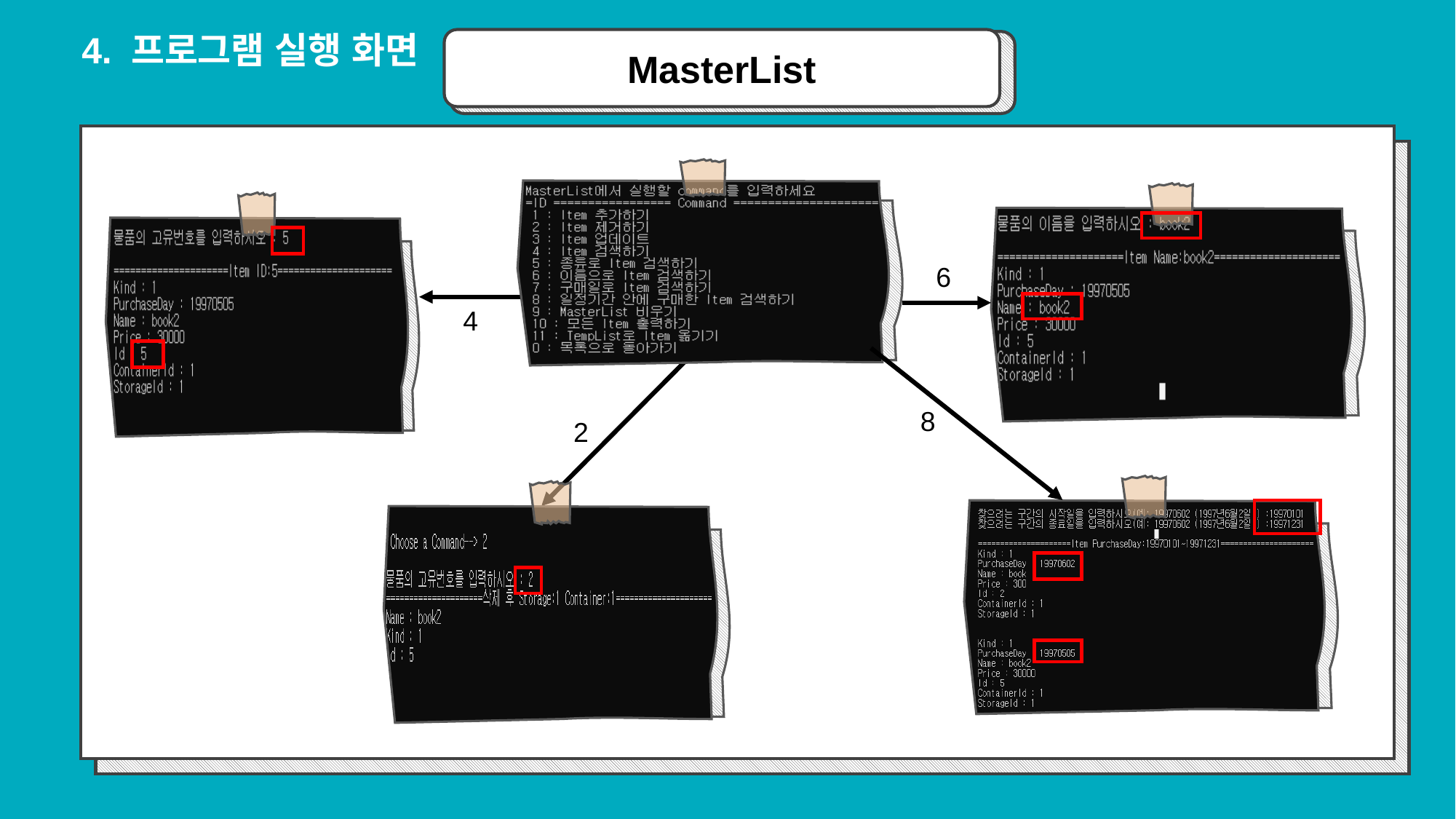

4. 프로그램 실행 화면
MasterList

6

4

8
2